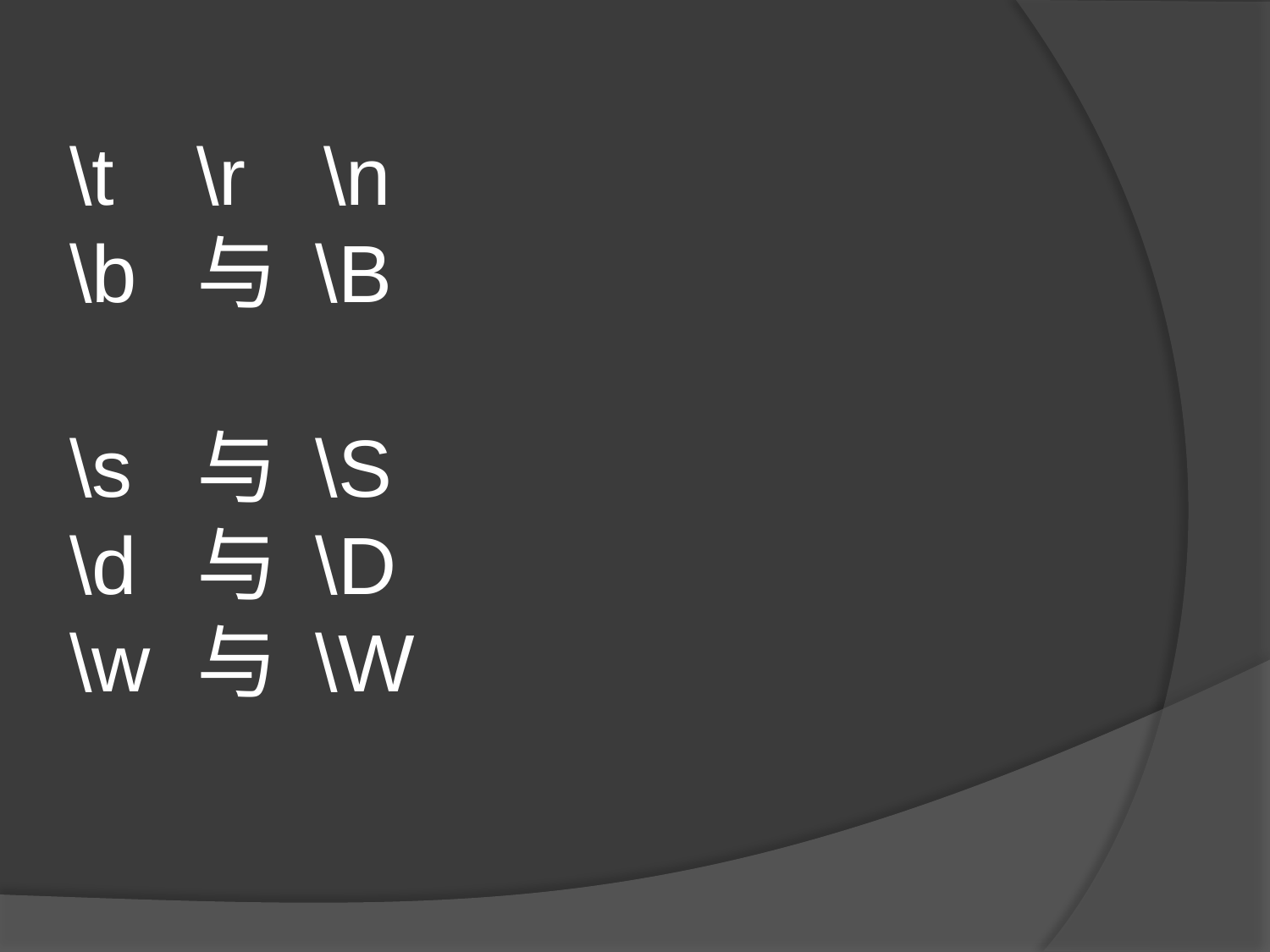

# \t	\r	\n \b	与 \B \s	与 \S \d	与 \D \w	与 \W